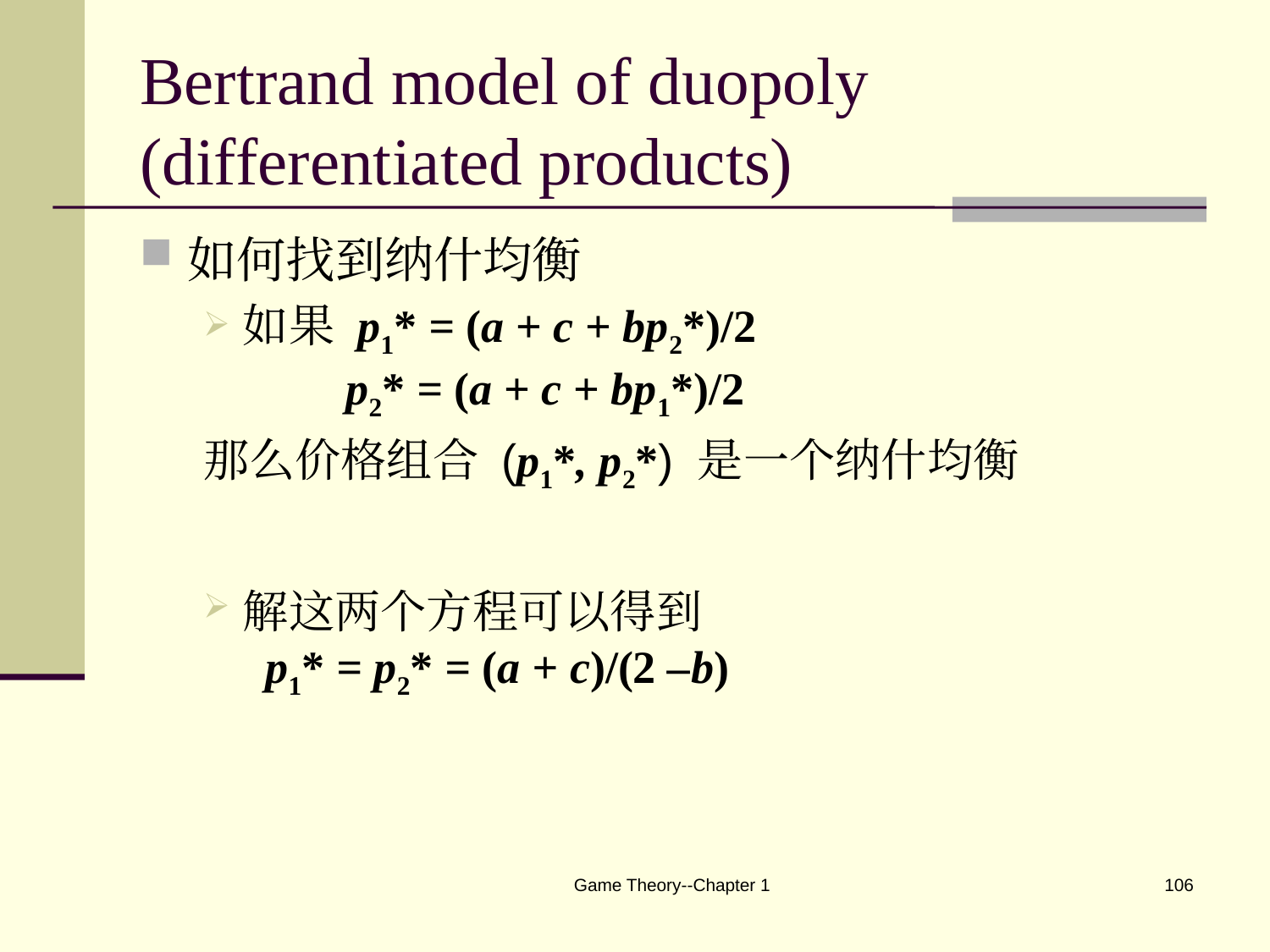

# Bertrand model of duopoly (differentiated products)
如何找到纳什均衡
如果 p1* = (a + c + bp2*)/2
         p2* = (a + c + bp1*)/2
那么价格组合 (p1*, p2*) 是一个纳什均衡

解这两个方程可以得到
 p1* = p2* = (a + c)/(2 –b)
Game Theory--Chapter 1
106